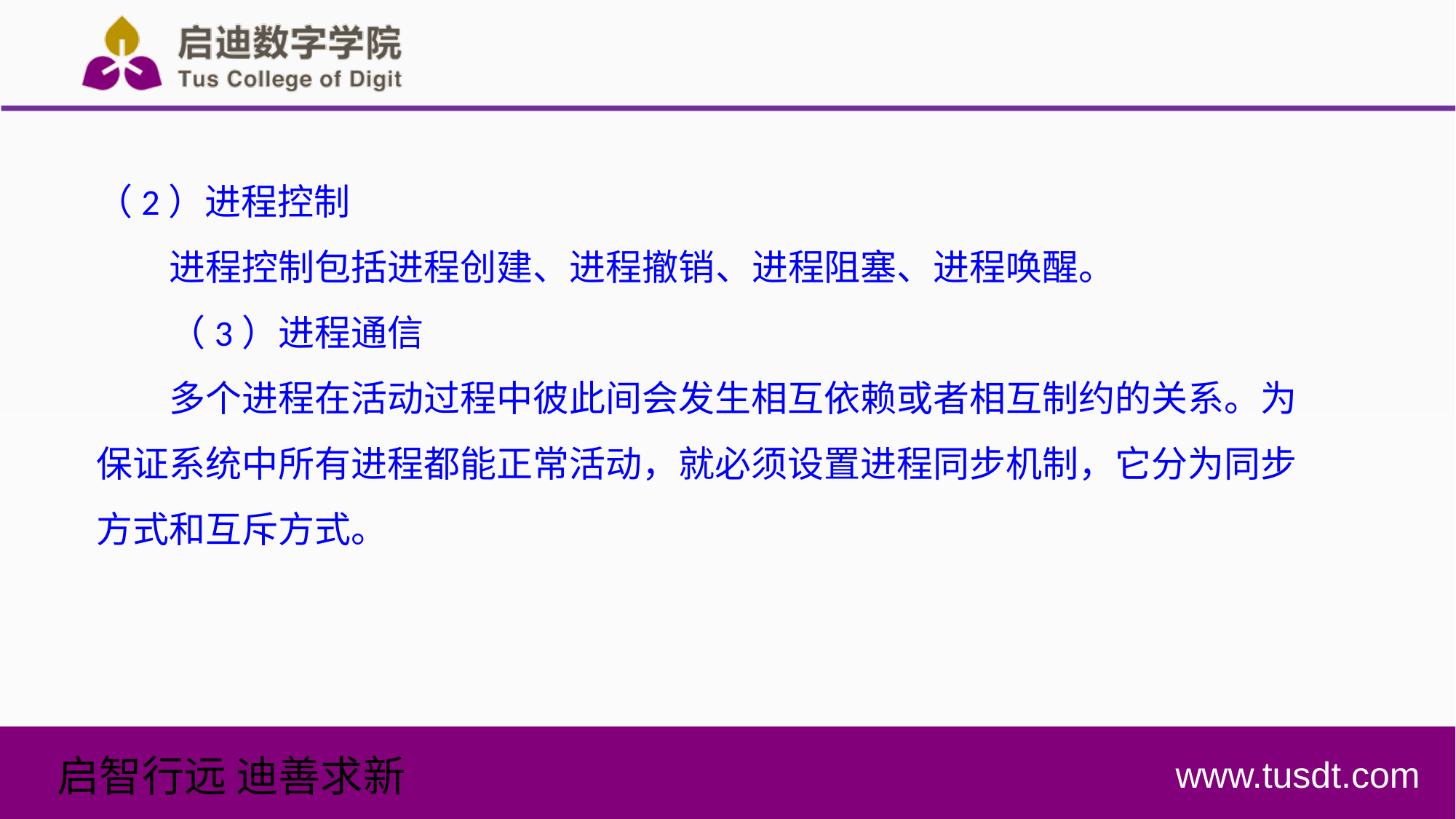

（2）进程控制
进程控制包括进程创建、进程撤销、进程阻塞、进程唤醒。
（3）进程通信
多个进程在活动过程中彼此间会发生相互依赖或者相互制约的关系。为保证系统中所有进程都能正常活动，就必须设置进程同步机制，它分为同步方式和互斥方式。